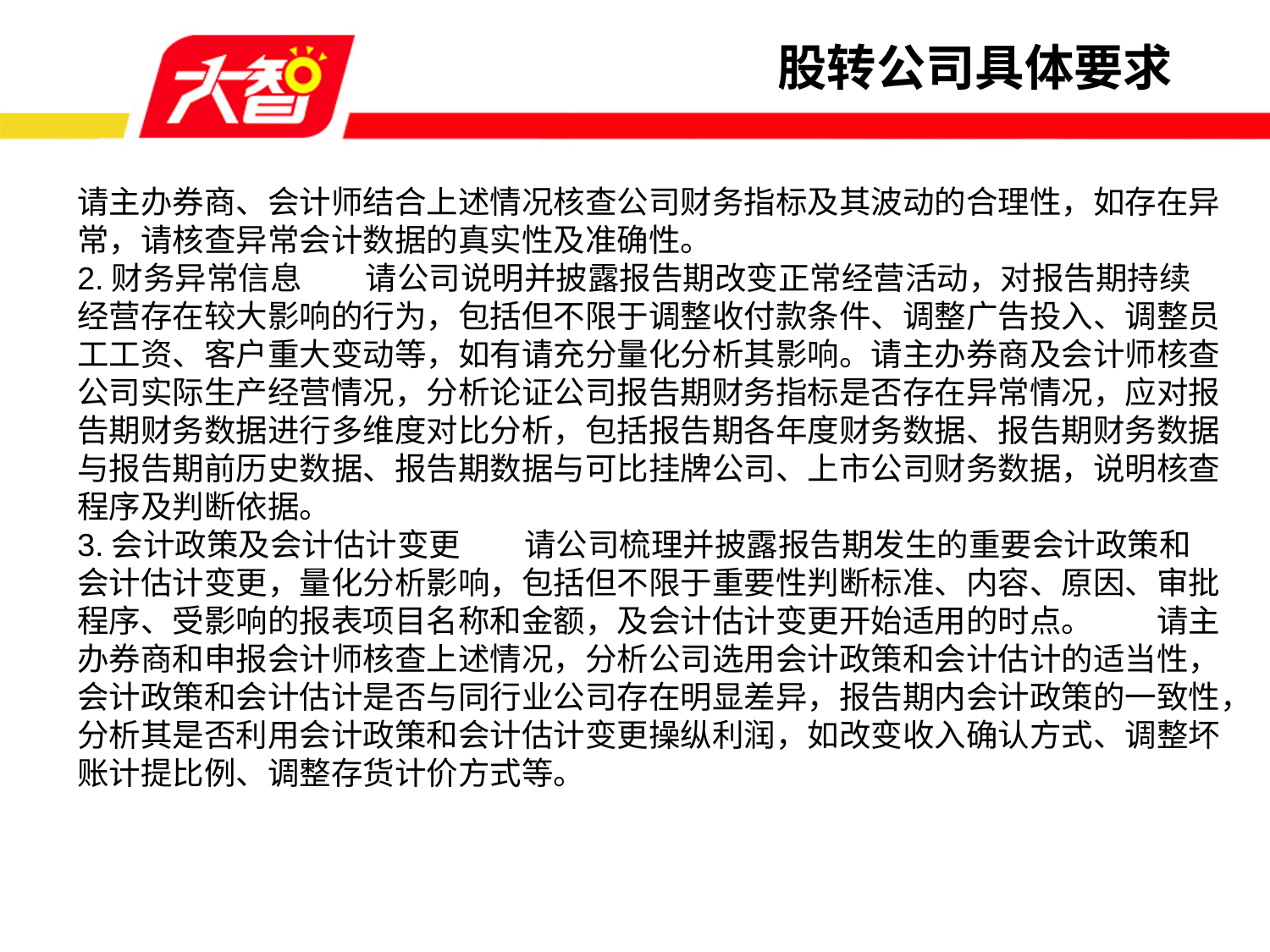

股转公司具体要求
请主办券商、会计师结合上述情况核查公司财务指标及其波动的合理性，如存在异常，请核查异常会计数据的真实性及准确性。
2.财务异常信息　　请公司说明并披露报告期改变正常经营活动，对报告期持续经营存在较大影响的行为，包括但不限于调整收付款条件、调整广告投入、调整员工工资、客户重大变动等，如有请充分量化分析其影响。请主办券商及会计师核查公司实际生产经营情况，分析论证公司报告期财务指标是否存在异常情况，应对报告期财务数据进行多维度对比分析，包括报告期各年度财务数据、报告期财务数据与报告期前历史数据、报告期数据与可比挂牌公司、上市公司财务数据，说明核查程序及判断依据。
3.会计政策及会计估计变更　　请公司梳理并披露报告期发生的重要会计政策和会计估计变更，量化分析影响，包括但不限于重要性判断标准、内容、原因、审批程序、受影响的报表项目名称和金额，及会计估计变更开始适用的时点。　　请主办券商和申报会计师核查上述情况，分析公司选用会计政策和会计估计的适当性，会计政策和会计估计是否与同行业公司存在明显差异，报告期内会计政策的一致性，分析其是否利用会计政策和会计估计变更操纵利润，如改变收入确认方式、调整坏账计提比例、调整存货计价方式等。